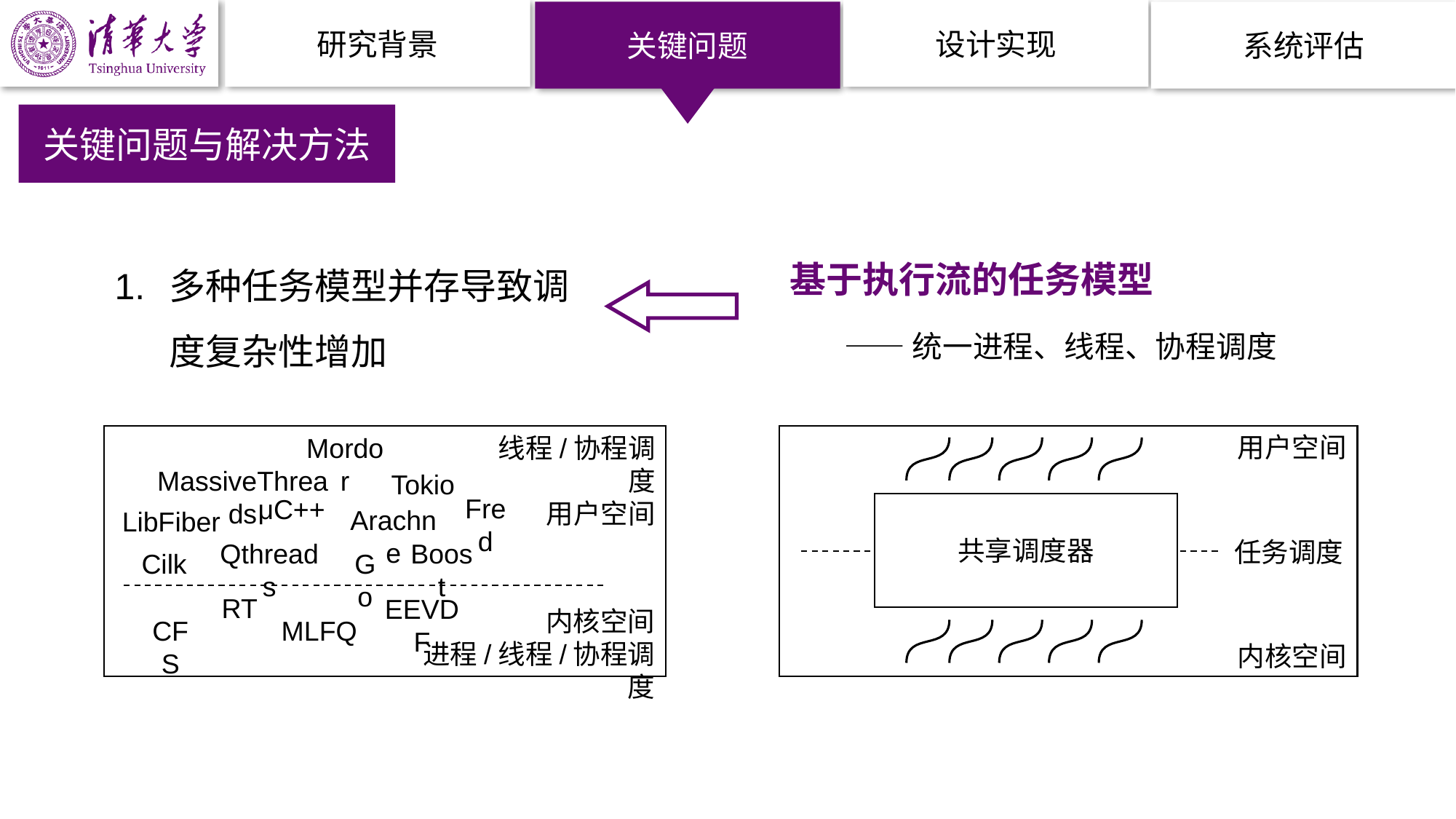

研究背景
设计实现
关键问题

系统评估
关键问题与解决方法
多种任务模型并存导致调度复杂性增加
基于执行流的任务模型
——统一进程、线程、协程调度

用户空间

共享调度器
任务调度
内核空间

Mordor
线程/协程调度
用户空间
MassiveThreads
Tokio
Fred
μC++
Arachne
LibFiber
Qthreads
Boost
Cilk
Go
RT
EEVDF
内核空间
进程/线程/协程调度
CFS
MLFQ

4